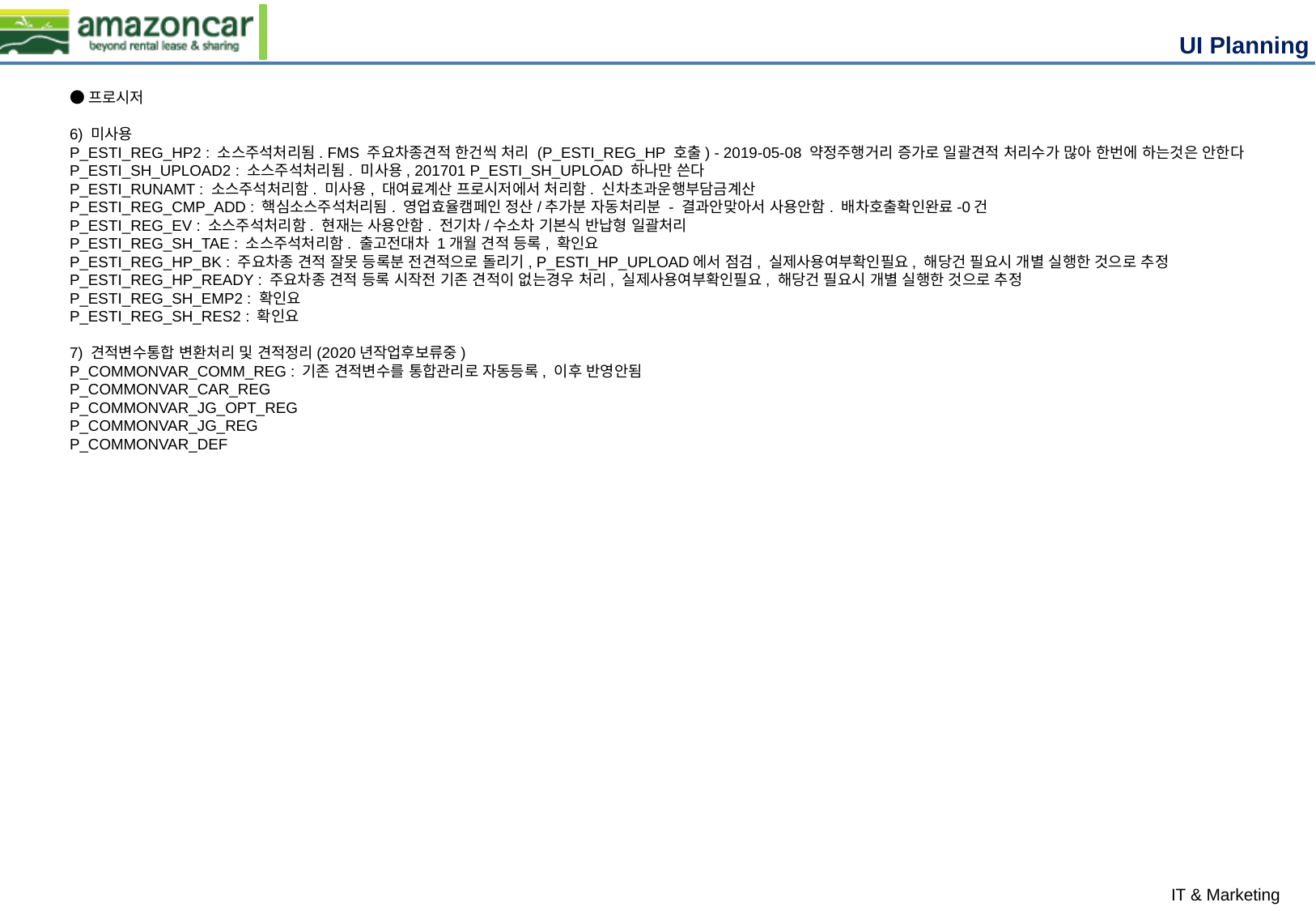

●프로시저

6) 미사용
P_ESTI_REG_HP2 : 소스주석처리됨. FMS 주요차종견적 한건씩 처리 (P_ESTI_REG_HP 호출) - 2019-05-08 약정주행거리 증가로 일괄견적 처리수가 많아 한번에 하는것은 안한다
P_ESTI_SH_UPLOAD2 : 소스주석처리됨. 미사용, 201701 P_ESTI_SH_UPLOAD 하나만 쓴다
P_ESTI_RUNAMT : 소스주석처리함. 미사용, 대여료계산 프로시저에서 처리함. 신차초과운행부담금계산
P_ESTI_REG_CMP_ADD : 핵심소스주석처리됨. 영업효율캠페인 정산/추가분 자동처리분 - 결과안맞아서 사용안함. 배차호출확인완료-0건
P_ESTI_REG_EV : 소스주석처리함. 현재는 사용안함. 전기차/수소차 기본식 반납형 일괄처리
P_ESTI_REG_SH_TAE : 소스주석처리함. 출고전대차 1개월 견적 등록, 확인요
P_ESTI_REG_HP_BK : 주요차종 견적 잘못 등록분 전견적으로 돌리기, P_ESTI_HP_UPLOAD에서 점검, 실제사용여부확인필요, 해당건 필요시 개별 실행한 것으로 추정
P_ESTI_REG_HP_READY : 주요차종 견적 등록 시작전 기존 견적이 없는경우 처리, 실제사용여부확인필요, 해당건 필요시 개별 실행한 것으로 추정
P_ESTI_REG_SH_EMP2 : 확인요
P_ESTI_REG_SH_RES2 : 확인요

7) 견적변수통합 변환처리 및 견적정리(2020년작업후보류중)
P_COMMONVAR_COMM_REG : 기존 견적변수를 통합관리로 자동등록, 이후 반영안됨
P_COMMONVAR_CAR_REG
P_COMMONVAR_JG_OPT_REG
P_COMMONVAR_JG_REG
P_COMMONVAR_DEF